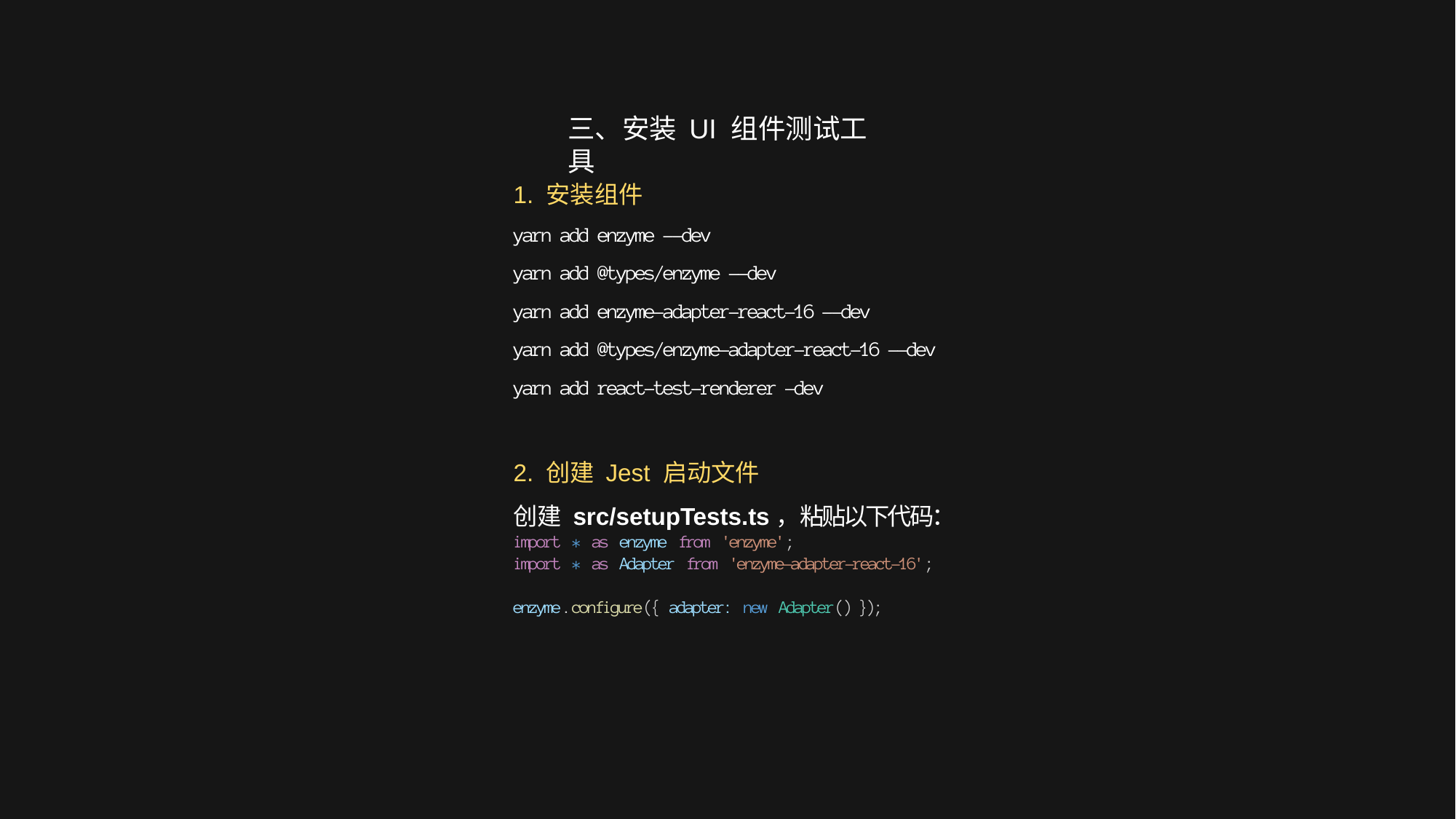

三、安装 UI 组件测试工具
1. 安装组件
yarn add enzyme --dev
yarn add @types/enzyme --dev
yarn add enzyme-adapter-react-16 --dev
yarn add @types/enzyme-adapter-react-16 --dev
yarn add react-test-renderer –dev

2. 创建 Jest 启动文件
创建 src/setupTests.ts，粘贴以下代码：
import * as enzyme from 'enzyme';
import * as Adapter from 'enzyme-adapter-react-16';
enzyme.configure({ adapter: new Adapter() });